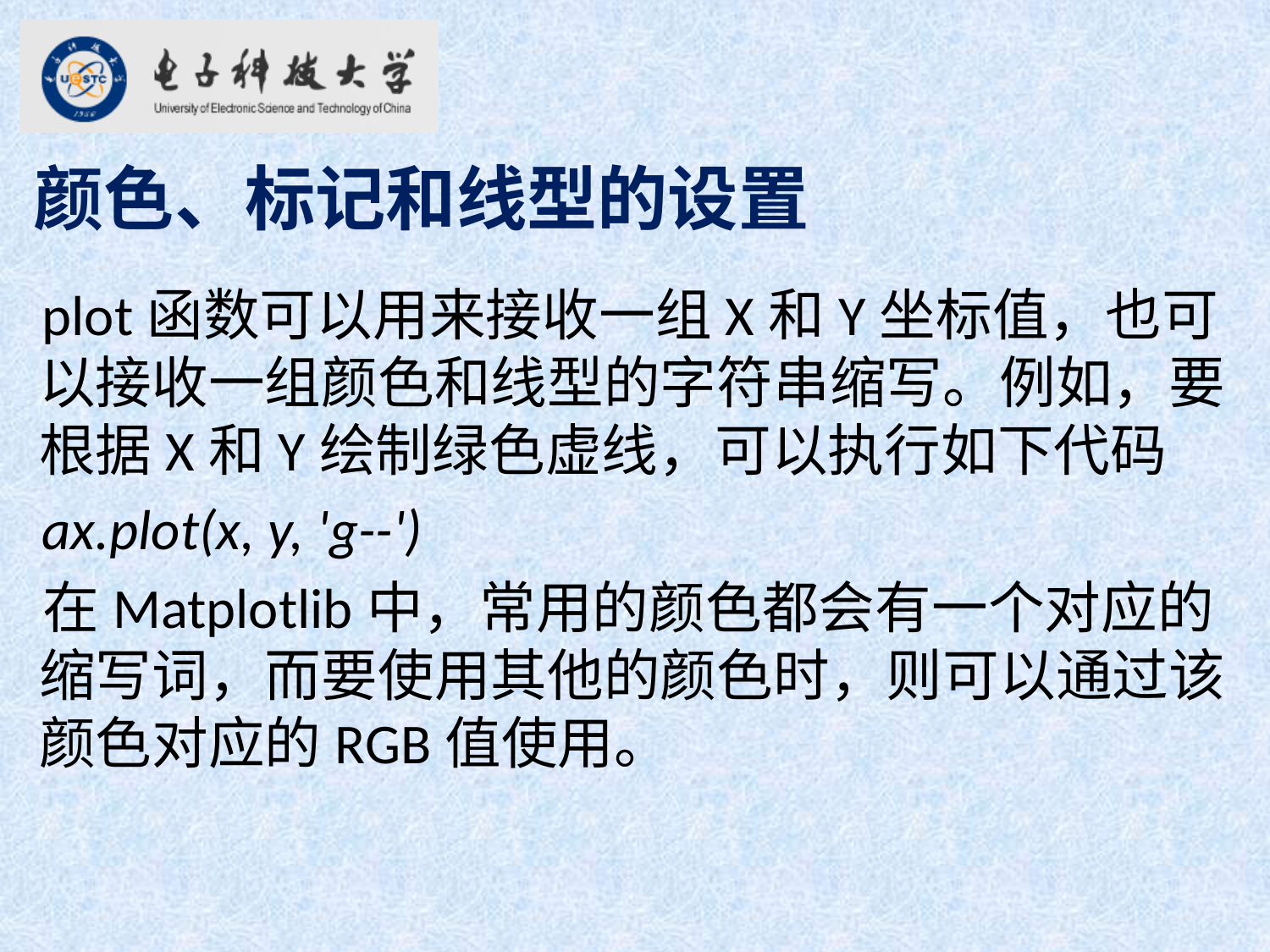

颜色、标记和线型的设置

    plot函数可以用来接收一组X和Y坐标值，也可以接收一组颜色和线型的字符串缩写。例如，要根据X和Y绘制绿色虚线，可以执行如下代码
    ax.plot(x, y, 'g--')
   在Matplotlib中，常用的颜色都会有一个对应的缩写词，而要使用其他的颜色时，则可以通过该颜色对应的RGB值使用。